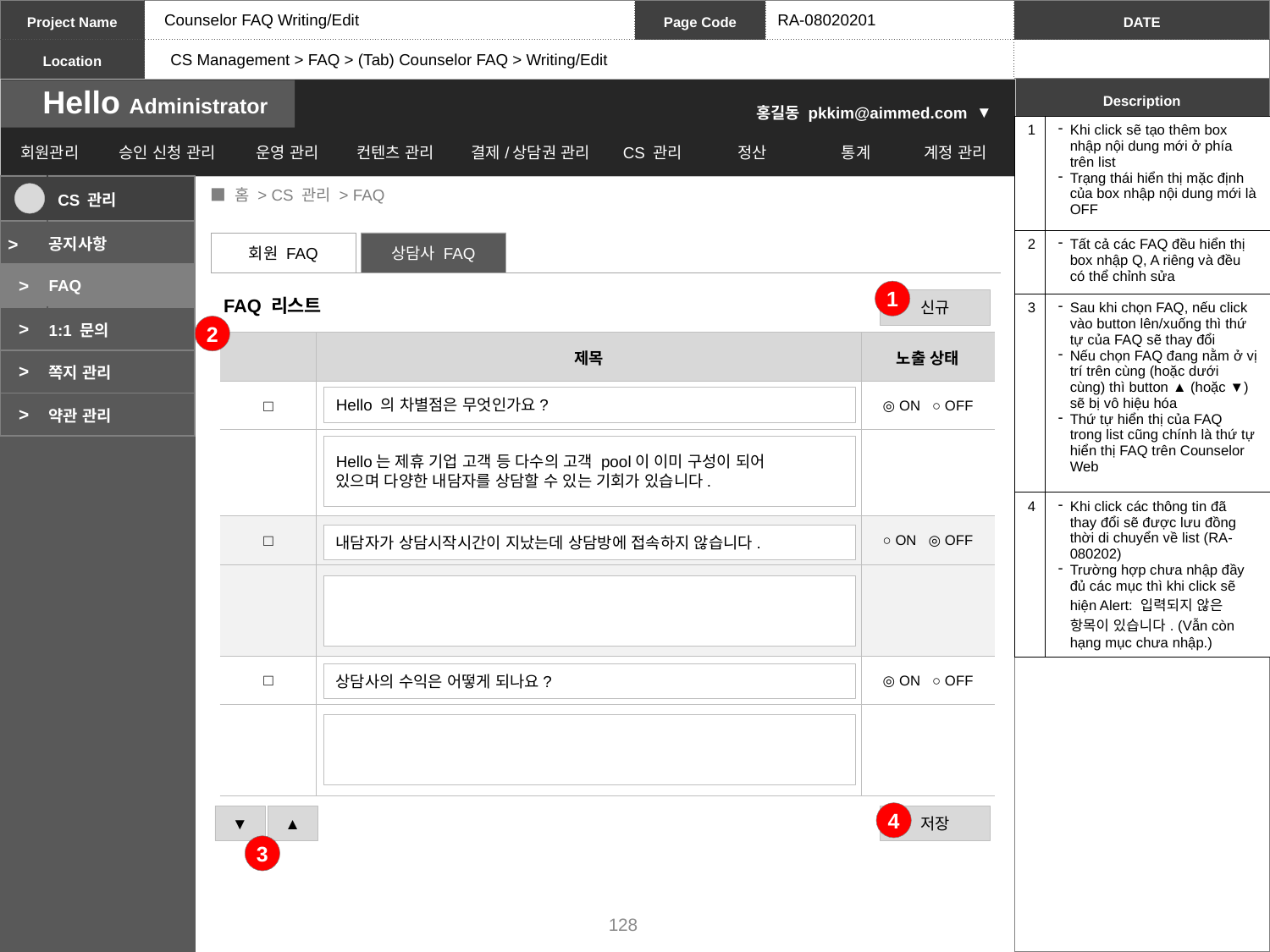

Counselor FAQ Writing/Edit
RA-08020201
CS Management > FAQ > (Tab) Counselor FAQ > Writing/Edit
| 1 | Khi click sẽ tạo thêm box nhập nội dung mới ở phía trên list Trạng thái hiển thị mặc định của box nhập nội dung mới là OFF |
| --- | --- |
| 2 | Tất cả các FAQ đều hiển thị box nhập Q, A riêng và đều có thể chỉnh sửa |
| 3 | Sau khi chọn FAQ, nếu click vào button lên/xuống thì thứ tự của FAQ sẽ thay đổi Nếu chọn FAQ đang nằm ở vị trí trên cùng (hoặc dưới cùng) thì button ▲ (hoặc ▼) sẽ bị vô hiệu hóa Thứ tự hiển thị của FAQ trong list cũng chính là thứ tự hiển thị FAQ trên Counselor Web |
| 4 | Khi click các thông tin đã thay đổi sẽ được lưu đồng thời di chuyển về list (RA-080202) Trường hợp chưa nhập đầy đủ các mục thì khi click sẽ hiện Alert: 입력되지 않은 항목이 있습니다. (Vẫn còn hạng mục chưa nhập.) |
   ■ 홈 > CS 관리 > FAQ

|  | CS 관리 |
| --- | --- |
| > | 공지사항 |
| > | FAQ |
| > | 1:1 문의 |
| > | 쪽지 관리 |
| > | 약관 관리 |

회원 FAQ
상담사 FAQ
1
FAQ 리스트
신규
2
|  | 제목 | 노출 상태 |
| --- | --- | --- |
| □ |  | ◎ ON ○ OFF |
|  |  |  |
| □ |  | ○ ON ◎ OFF |
|  |  |  |
| □ |  | ◎ ON ○ OFF |
|  |  |  |
Hello 의 차별점은 무엇인가요?
Hello는 제휴 기업 고객 등 다수의 고객 pool이 이미 구성이 되어
있으며 다양한 내담자를 상담할 수 있는 기회가 있습니다.
내담자가 상담시작시간이 지났는데 상담방에 접속하지 않습니다.

상담사의 수익은 어떻게 되나요?

4
▼
▲
저장
3
128